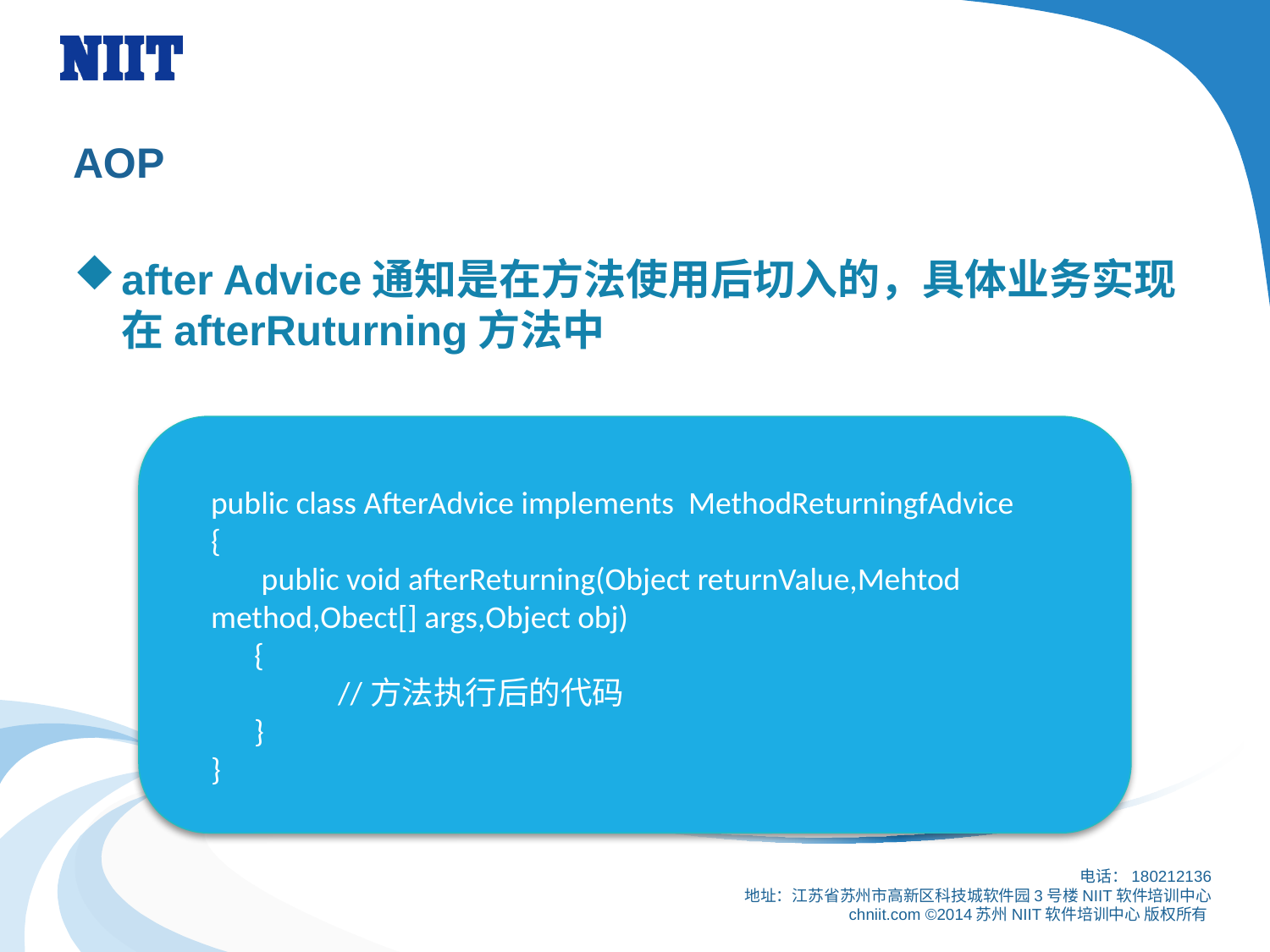

# AOP
after Advice通知是在方法使用后切入的，具体业务实现在afterRuturning方法中

public class AfterAdvice implements  MethodReturningfAdvice
{
       public void afterReturning(Object returnValue,Mehtod method,Obect[] args,Object obj)
      {
	//方法执行后的代码
      }
}